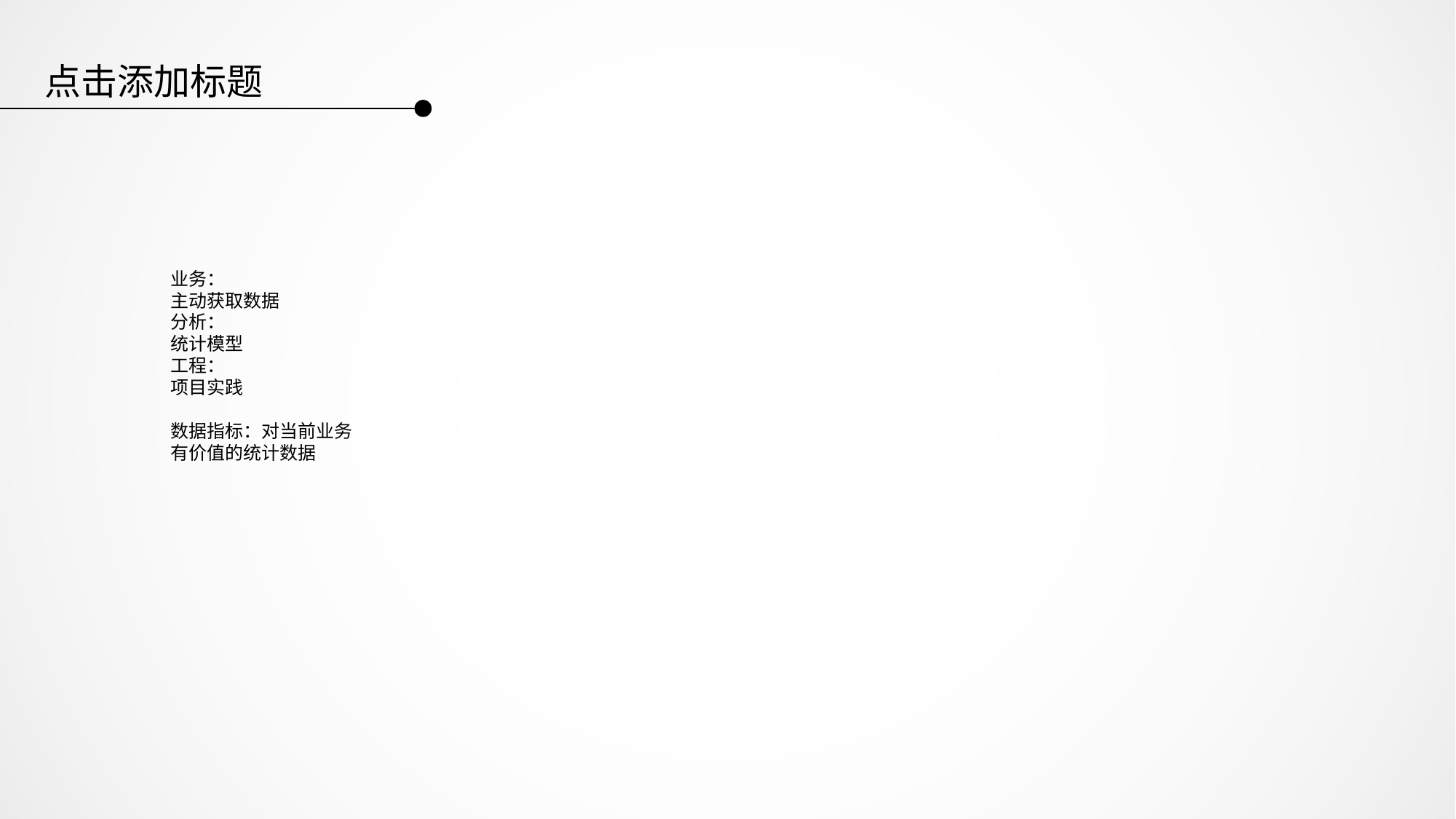

点击添加标题

业务：
主动获取数据
分析：
统计模型
工程：
项目实践

数据指标：对当前业务有价值的统计数据